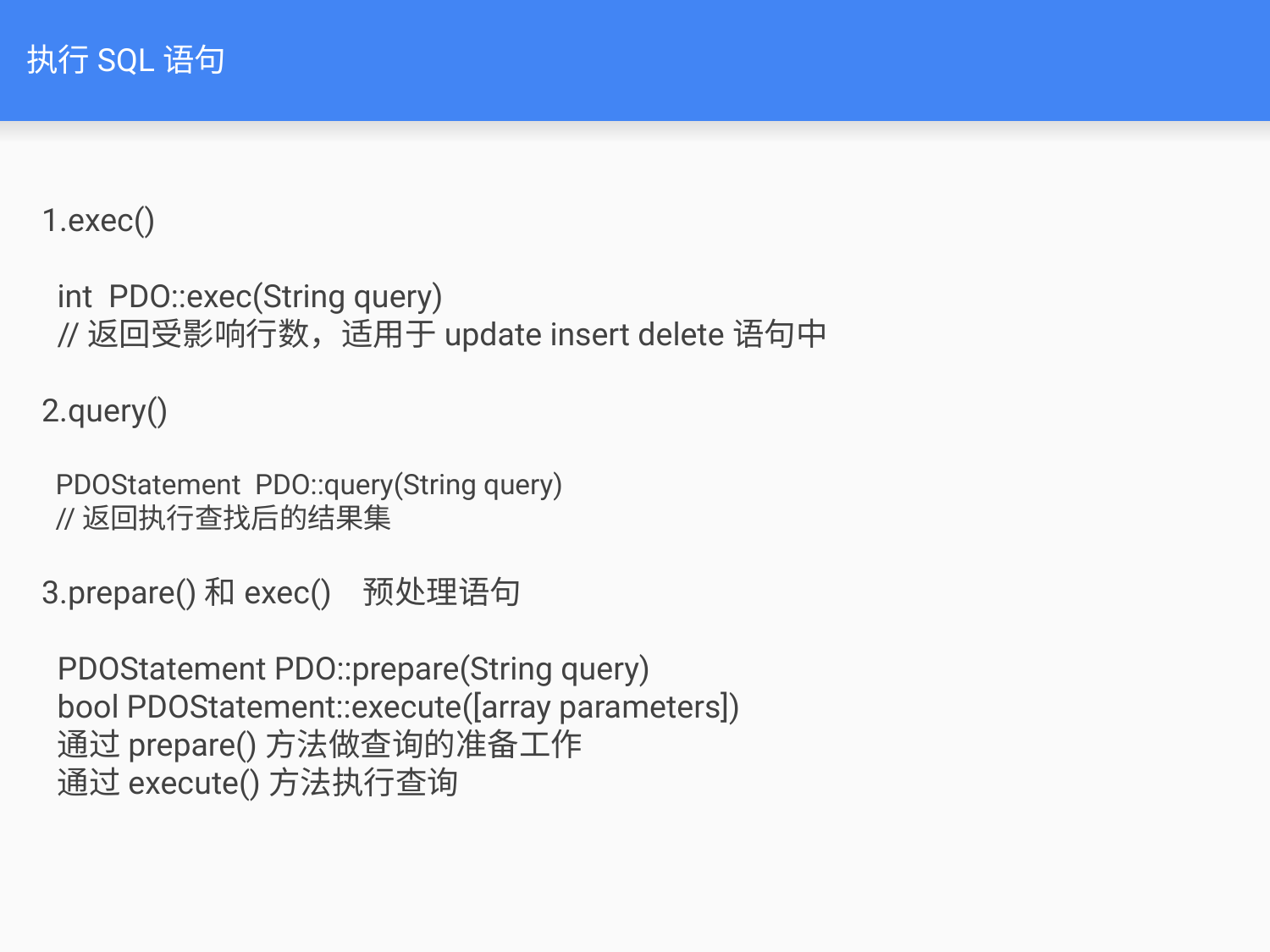

# 执行SQL语句
1.exec()

  int  PDO::exec(String query)
  //返回受影响行数，适用于update insert delete语句中

2.query()

  PDOStatement  PDO::query(String query)
  //返回执行查找后的结果集

3.prepare()和exec()   预处理语句

  PDOStatement PDO::prepare(String query)
  bool PDOStatement::execute([array parameters])
 通过prepare()方法做查询的准备工作
 通过execute()方法执行查询